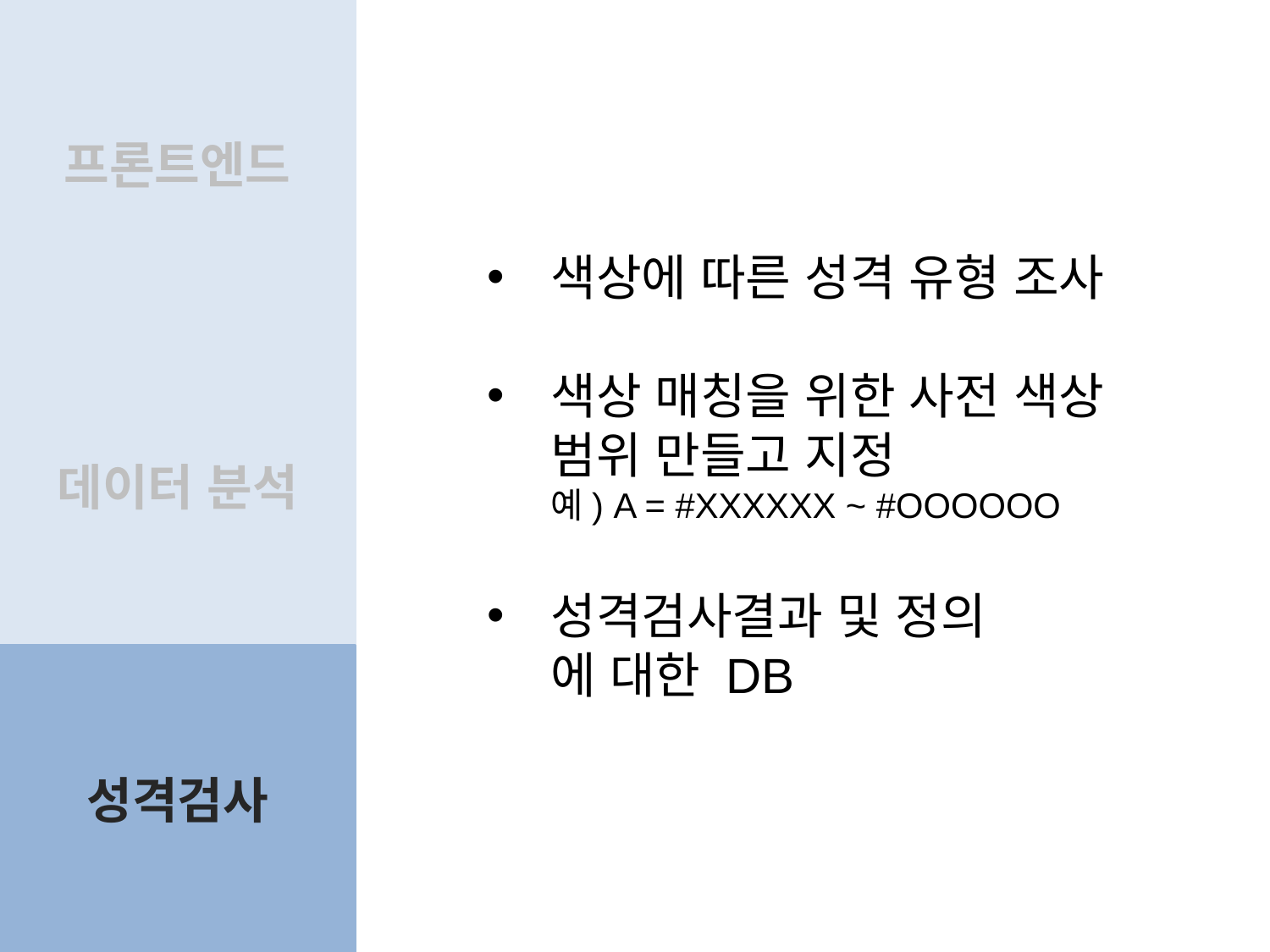

프론트엔드
색상에 따른 성격 유형 조사

색상 매칭을 위한 사전 색상 범위 만들고 지정
예) A = #XXXXXX ~ #OOOOOO

성격검사결과 및 정의
에 대한 DB
데이터 분석
성격검사